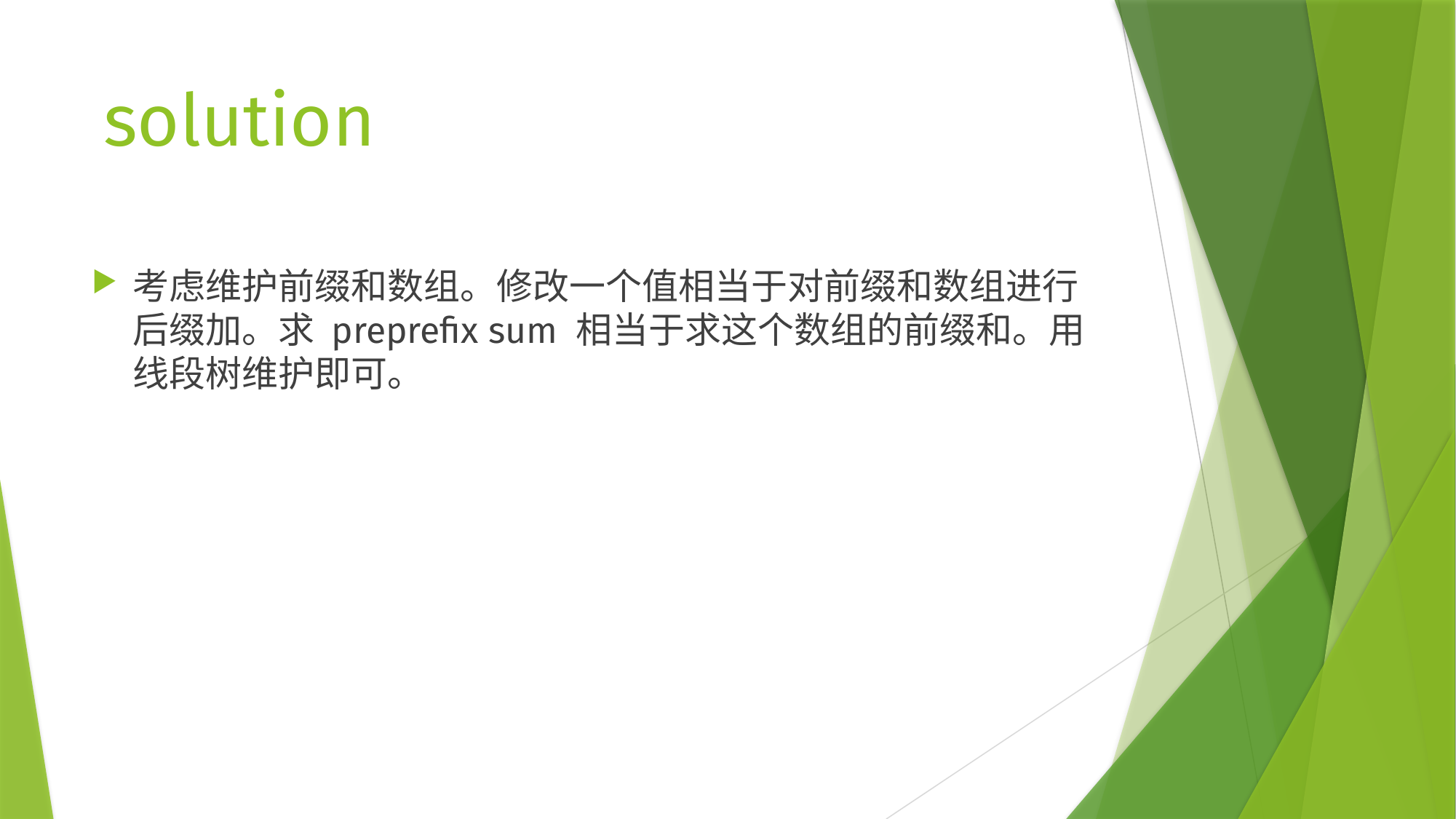

# solution
考虑维护前缀和数组。修改一个值相当于对前缀和数组进行后缀加。求 preprefix sum 相当于求这个数组的前缀和。用线段树维护即可。